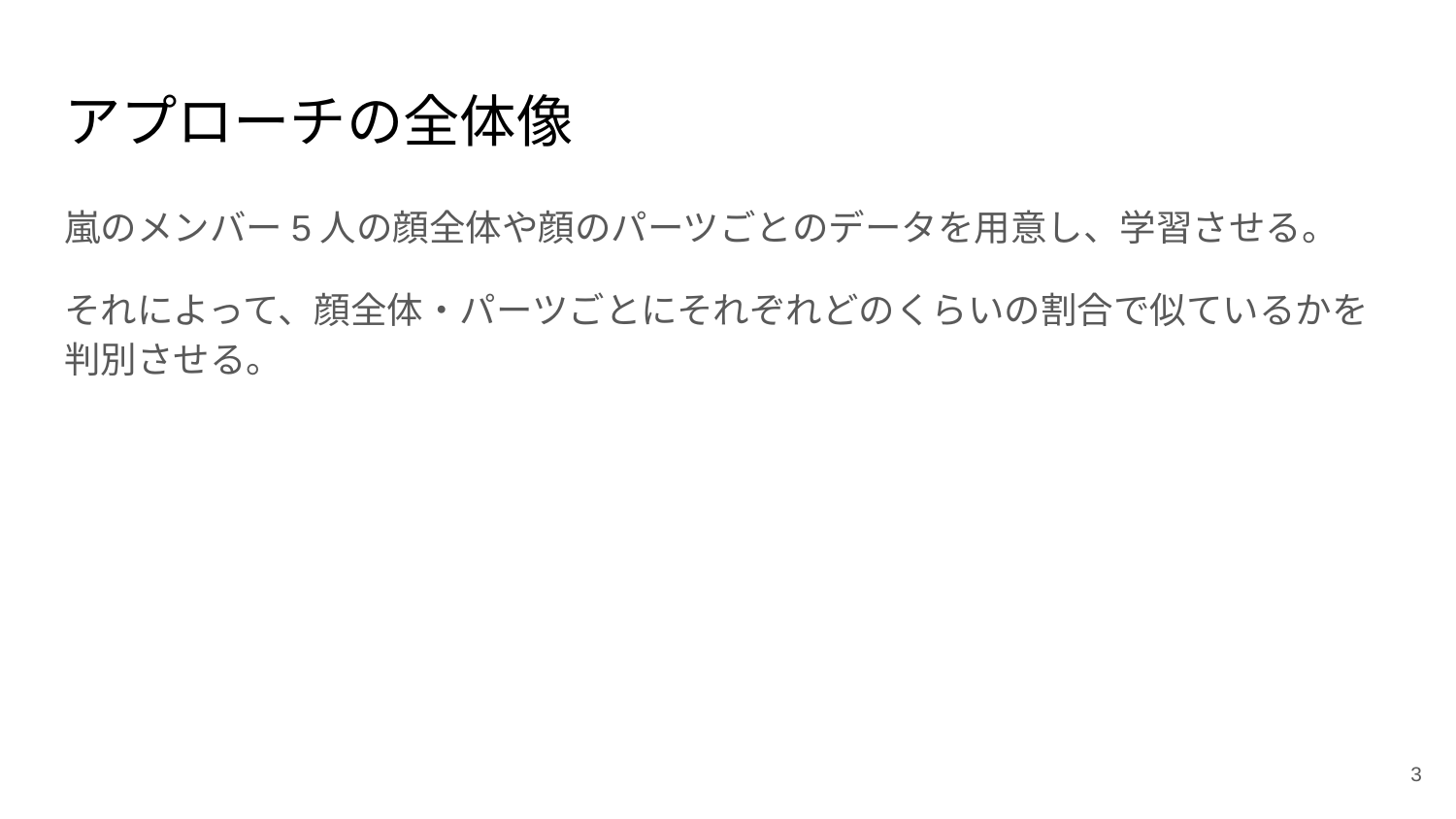

# アプローチの全体像
嵐のメンバー5人の顔全体や顔のパーツごとのデータを用意し、学習させる。
それによって、顔全体・パーツごとにそれぞれどのくらいの割合で似ているかを判別させる。

3